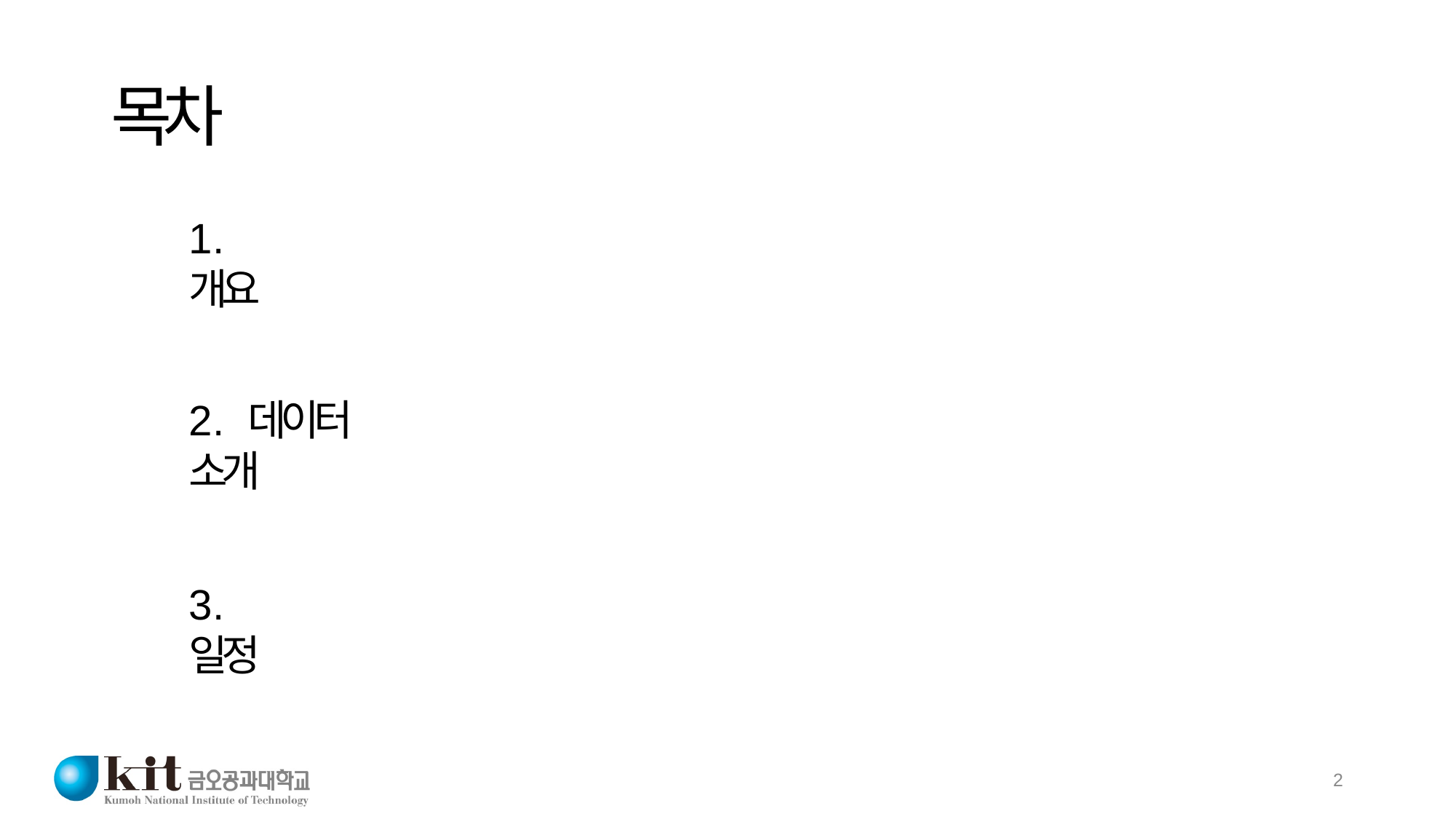

# 목차
1. 개요
2. 데이터 소개
3. 일정
2